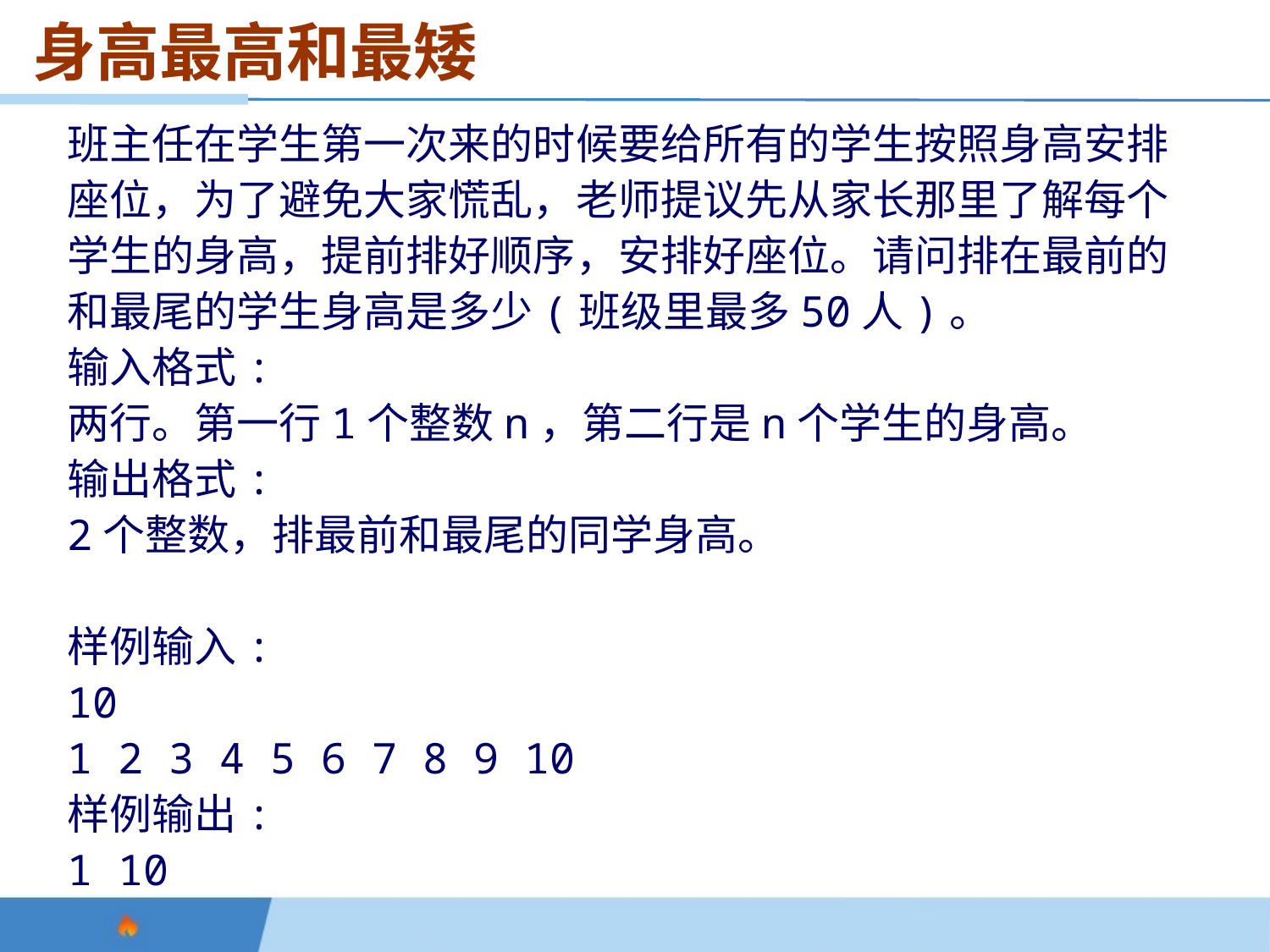

身高最高和最矮
班主任在学生第一次来的时候要给所有的学生按照身高安排座位，为了避免大家慌乱，老师提议先从家长那里了解每个学生的身高，提前排好顺序，安排好座位。请问排在最前的和最尾的学生身高是多少(班级里最多50人)。
输入格式:
两行。第一行1个整数n，第二行是n个学生的身高。
输出格式:
2个整数，排最前和最尾的同学身高。

样例输入:
10
1 2 3 4 5 6 7 8 9 10
样例输出:
1 10